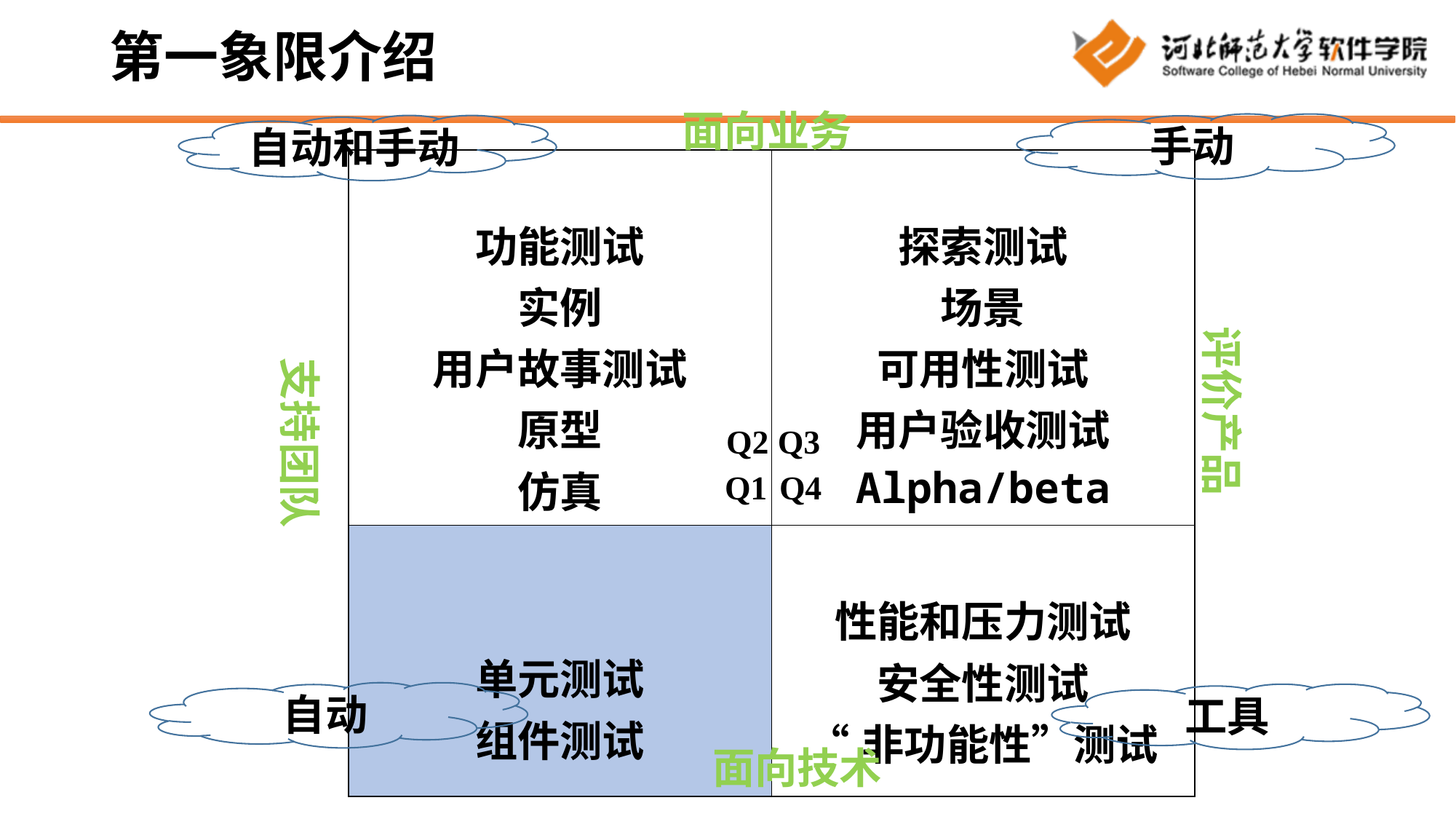

# 第一象限介绍
面向业务
手动
自动和手动
评价产品
支持团队
Q2
Q3
Q1
Q4
自动
工具
面向技术
| 功能测试 实例 用户故事测试 原型 仿真 | 探索测试 场景 可用性测试 用户验收测试 Alpha/beta |
| --- | --- |
| 单元测试 组件测试 | 性能和压力测试 安全性测试 “非功能性”测试 |